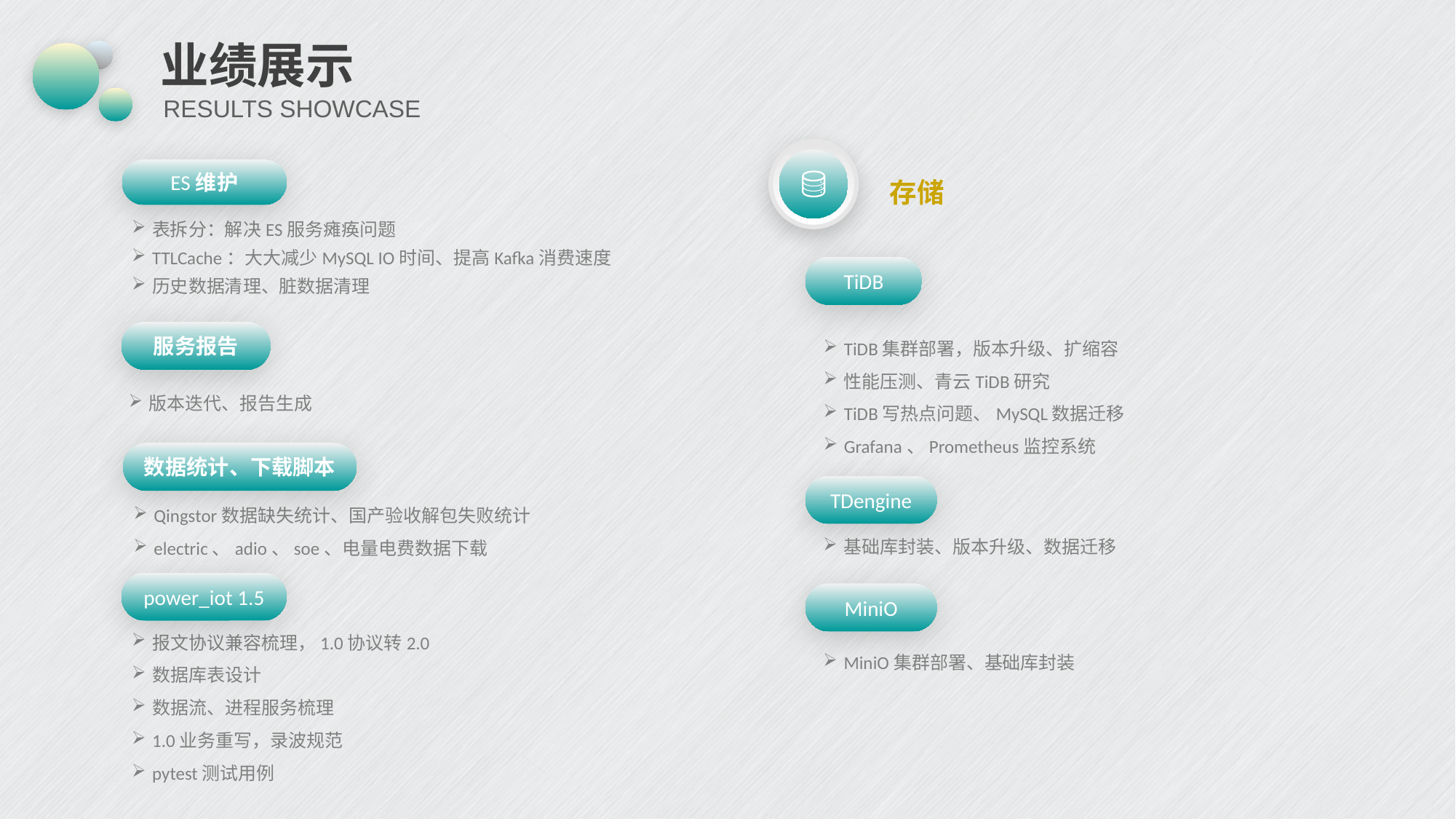

# 业绩展示
RESULTS SHOWCASE

ES维护
存储

表拆分：解决ES服务瘫痪问题
TTLCache：大大减少MySQL IO时间、提高Kafka消费速度
历史数据清理、脏数据清理
TiDB
服务报告
TiDB集群部署，版本升级、扩缩容
性能压测、青云TiDB研究
TiDB写热点问题、MySQL数据迁移
Grafana、Prometheus监控系统
版本迭代、报告生成
数据统计、下载脚本
TDengine
Qingstor数据缺失统计、国产验收解包失败统计
electric、adio、soe、电量电费数据下载
基础库封装、版本升级、数据迁移
power_iot 1.5
MiniO

报文协议兼容梳理，1.0协议转2.0
数据库表设计
数据流、进程服务梳理
1.0业务重写，录波规范
pytest测试用例
MiniO集群部署、基础库封装